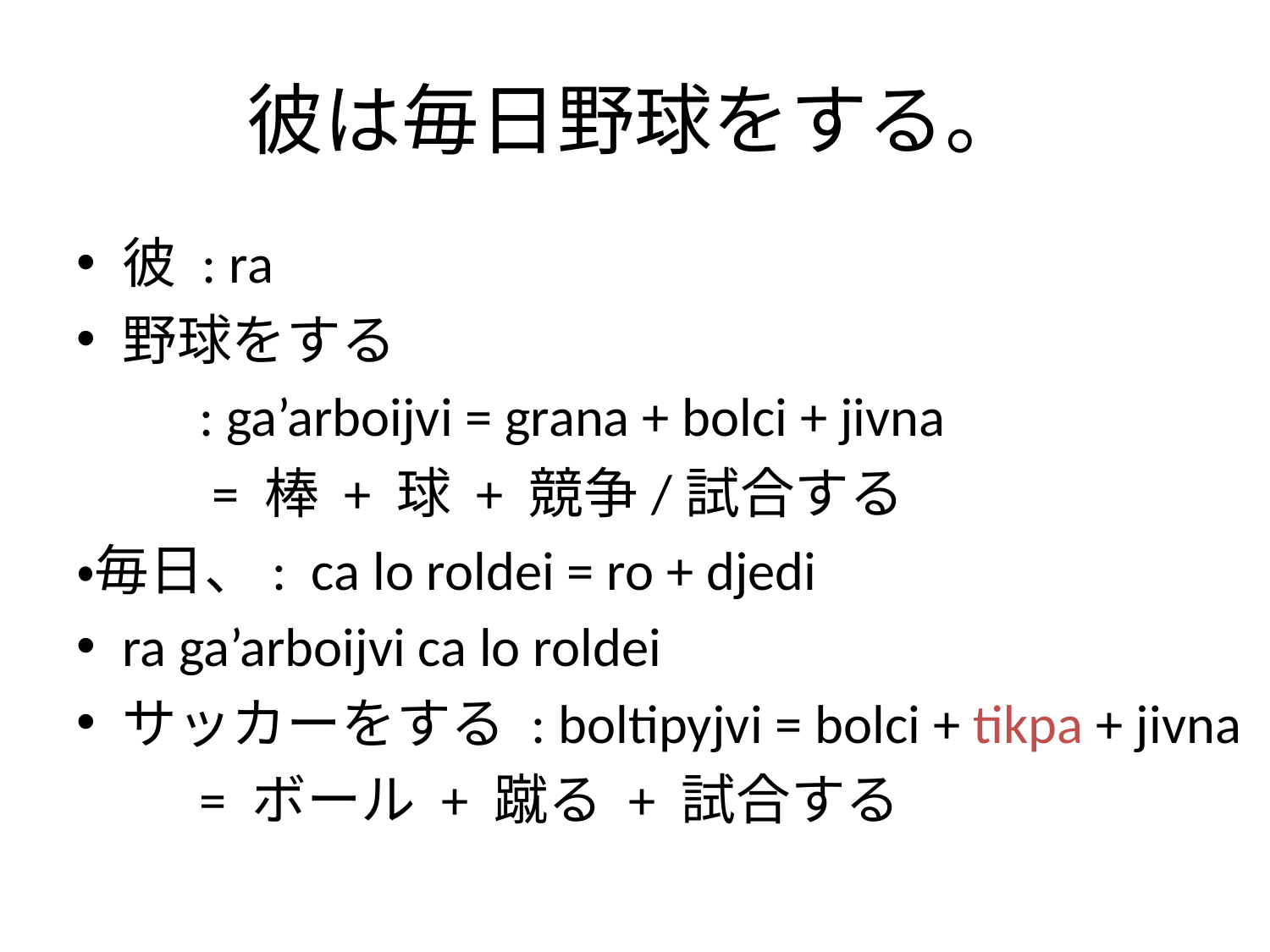

# 彼は毎日野球をする。
彼 : ra
野球をする
	: ga’arboijvi = grana + bolci + jivna
	 = 棒 + 球 + 競争/試合する
・毎日、:  ca lo roldei = ro + djedi
ra ga’arboijvi ca lo roldei
サッカーをする : boltipyjvi = bolci + tikpa + jivna
	= ボール + 蹴る + 試合する